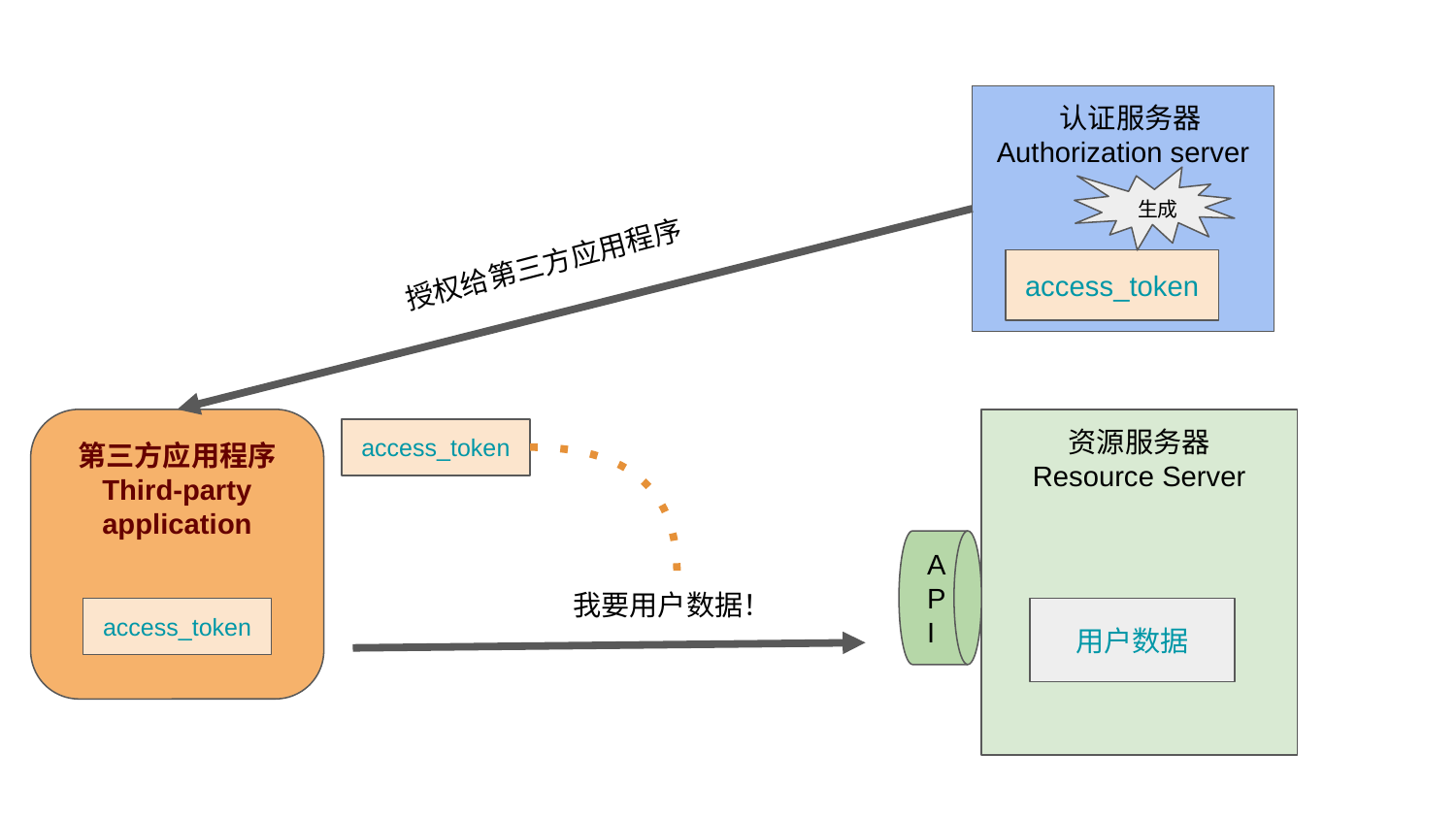

认证服务器
Authorization server
 生成
授权给第三方应用程序
access_token
资源服务器
Resource Server
第三方应用程序
Third-party application
access_token
API
我要用户数据！
用户数据
access_token